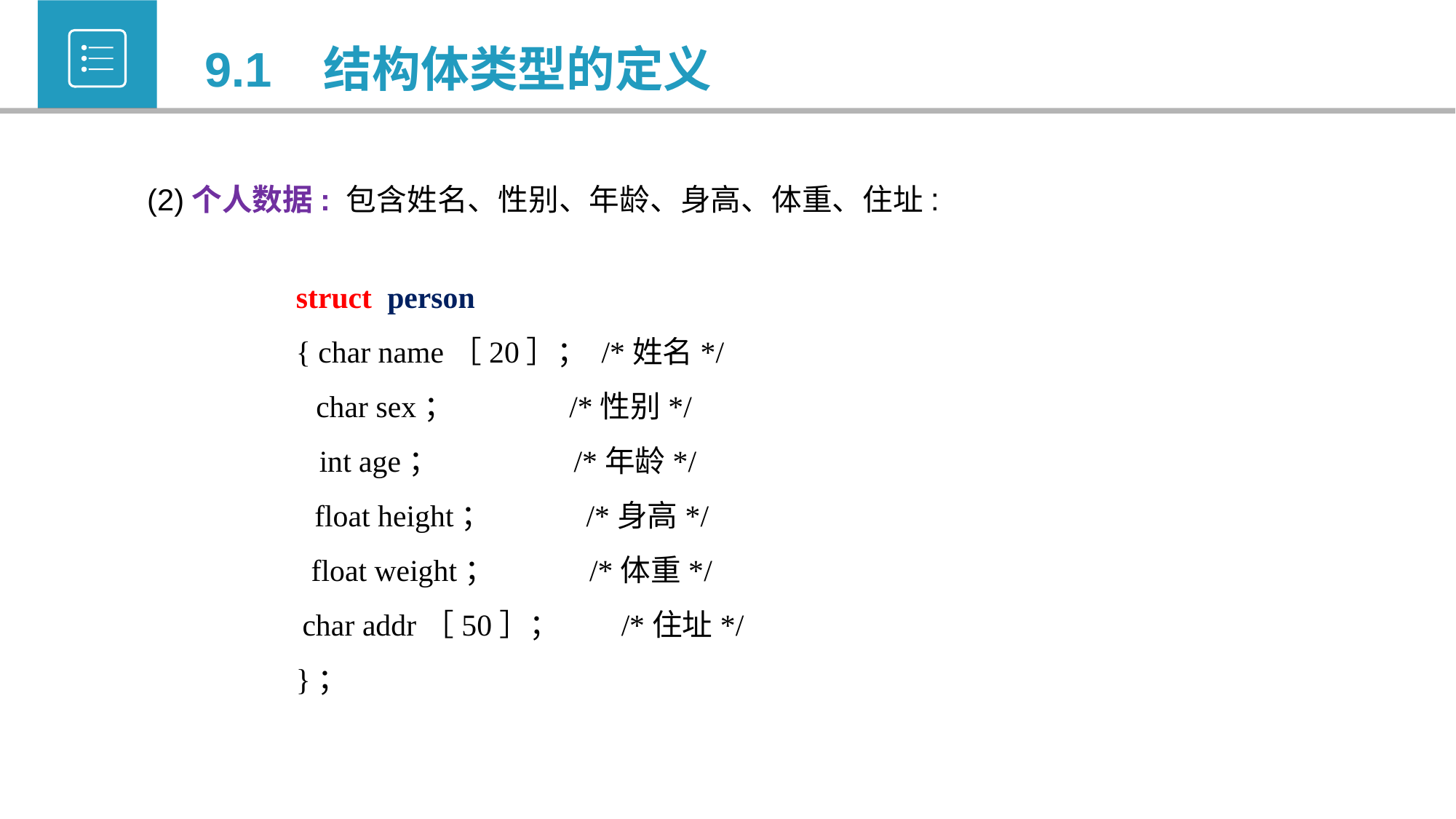

9.1   结构体类型的定义
(2)个人数据: 包含姓名、性别、年龄、身高、体重、住址:
              struct  person
              { char name［20］； /*姓名*/
 char sex；                /*性别*/
  int age；                   /*年龄*/
   float height；             /*身高*/
   float weight；             /*体重*/
      char addr［50］；        /*住址*/
              }；